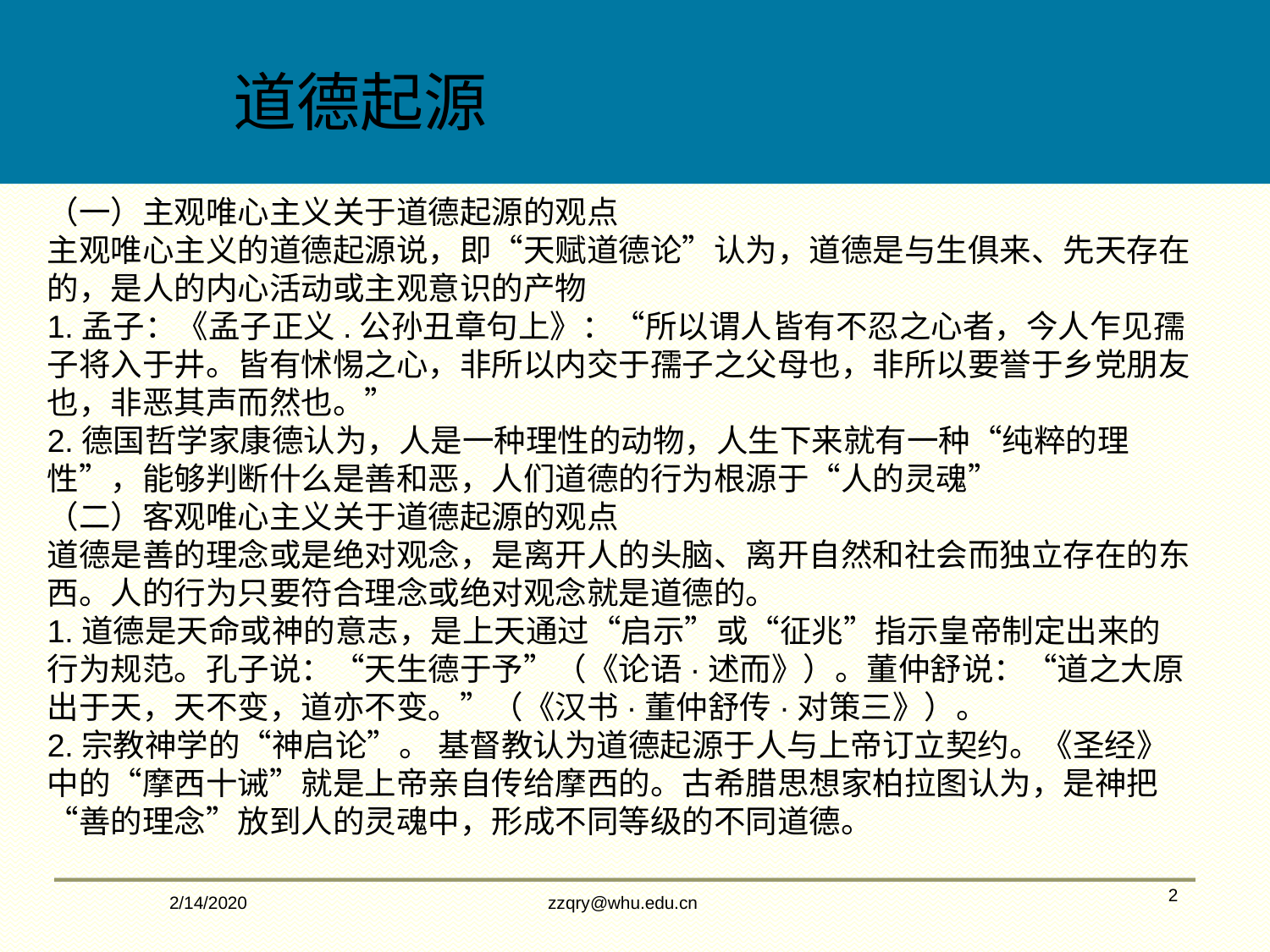

道德起源
（一）主观唯心主义关于道德起源的观点
主观唯心主义的道德起源说，即“天赋道德论”认为，道德是与生俱来、先天存在的，是人的内心活动或主观意识的产物
1.孟子：《孟子正义.公孙丑章句上》：“所以谓人皆有不忍之心者，今人乍见孺子将入于井。皆有怵惕之心，非所以内交于孺子之父母也，非所以要誉于乡党朋友也，非恶其声而然也。”
2.德国哲学家康德认为，人是一种理性的动物，人生下来就有一种“纯粹的理性”，能够判断什么是善和恶，人们道德的行为根源于“人的灵魂”
（二）客观唯心主义关于道德起源的观点
道德是善的理念或是绝对观念，是离开人的头脑、离开自然和社会而独立存在的东西。人的行为只要符合理念或绝对观念就是道德的。
1.道德是天命或神的意志，是上天通过“启示”或“征兆”指示皇帝制定出来的行为规范。孔子说：“天生德于予”（《论语·述而》）。董仲舒说：“道之大原出于天，天不变，道亦不变。”（《汉书·董仲舒传·对策三》）。
2.宗教神学的“神启论”。 基督教认为道德起源于人与上帝订立契约。《圣经》中的“摩西十诫”就是上帝亲自传给摩西的。古希腊思想家柏拉图认为，是神把“善的理念”放到人的灵魂中，形成不同等级的不同道德。
2/14/2020
zzqry@whu.edu.cn
2